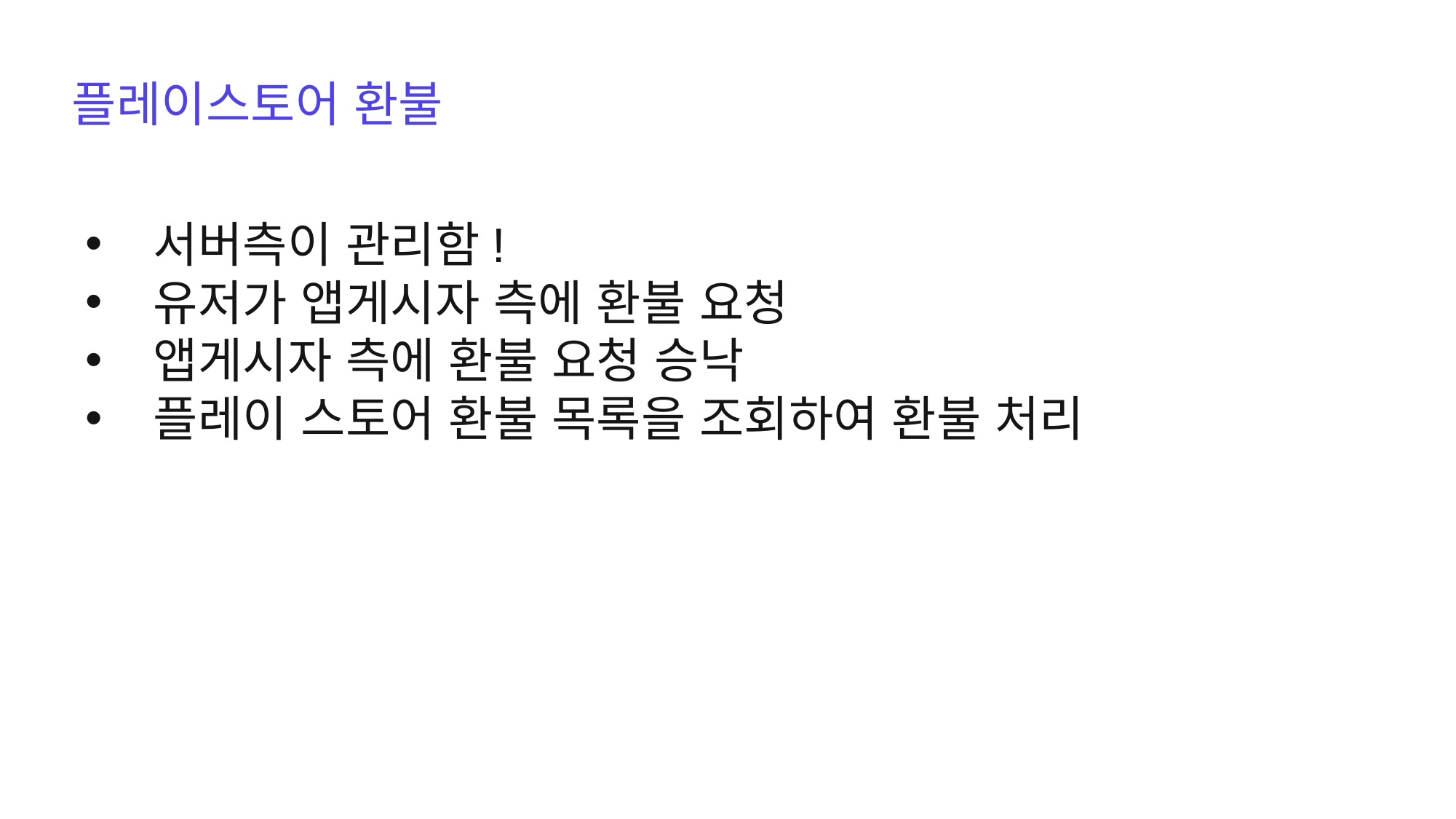

플레이스토어 환불
서버측이 관리함!
유저가 앱게시자 측에 환불 요청
앱게시자 측에 환불 요청 승낙
플레이 스토어 환불 목록을 조회하여 환불 처리